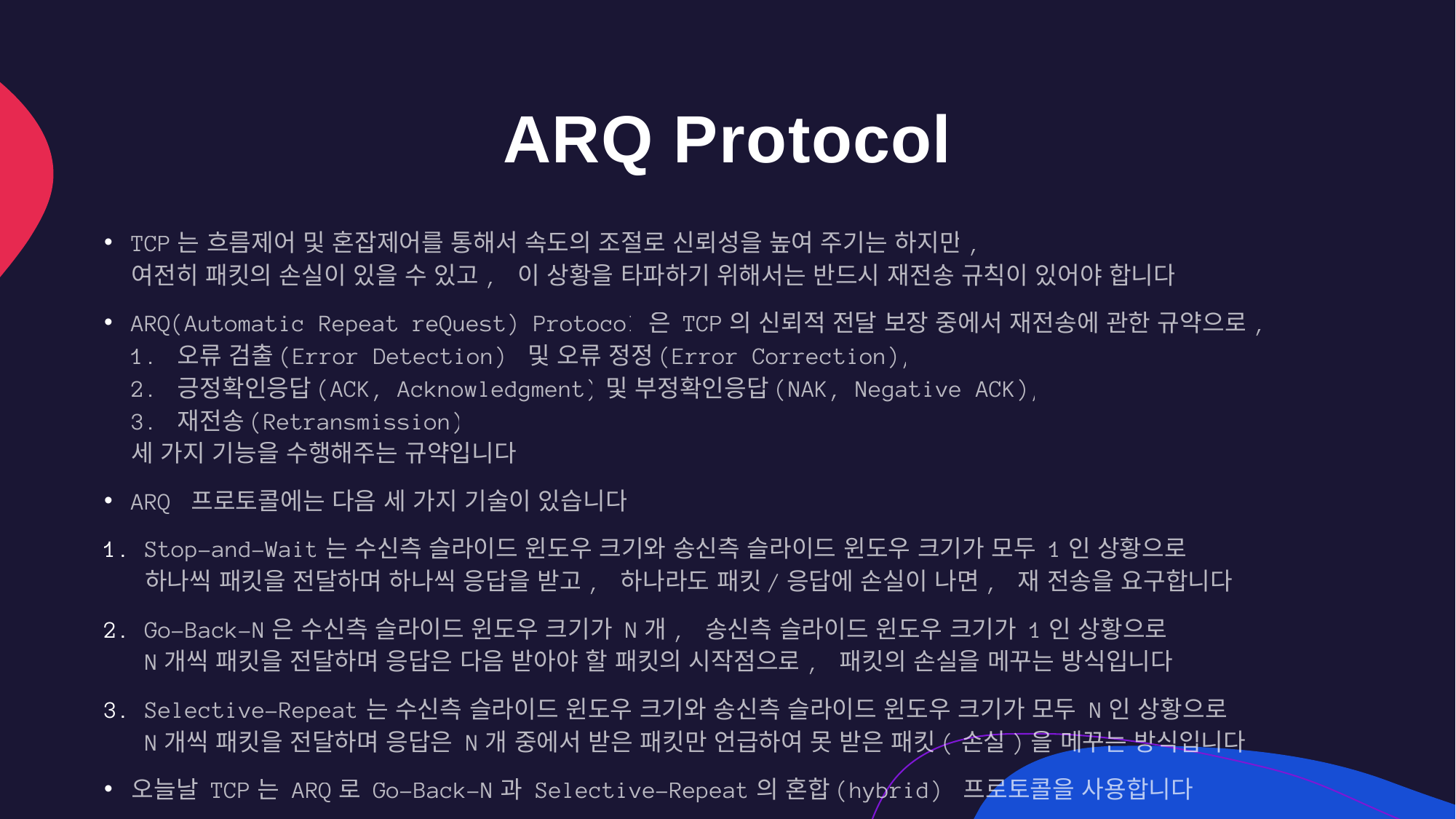

# ARQ Protocol
TCP는 흐름제어 및 혼잡제어를 통해서 속도의 조절로 신뢰성을 높여 주기는 하지만,
여전히 패킷의 손실이 있을 수 있고, 이 상황을 타파하기 위해서는 반드시 재전송 규칙이 있어야 합니다
ARQ(Automatic Repeat reQuest) Protocol은 TCP의 신뢰적 전달 보장 중에서 재전송에 관한 규약으로,
1. 오류 검출(Error Detection) 및 오류 정정(Error Correction),
2. 긍정확인응답(ACK, Acknowledgment)및 부정확인응답(NAK, Negative ACK),
3. 재전송(Retransmission)
세 가지 기능을 수행해주는 규약입니다
ARQ 프로토콜에는 다음 세 가지 기술이 있습니다
Stop-and-Wait는 수신측 슬라이드 윈도우 크기와 송신측 슬라이드 윈도우 크기가 모두 1인 상황으로
하나씩 패킷을 전달하며 하나씩 응답을 받고, 하나라도 패킷/응답에 손실이 나면, 재 전송을 요구합니다
Go-Back-N은 수신측 슬라이드 윈도우 크기가 N개, 송신측 슬라이드 윈도우 크기가 1인 상황으로
N개씩 패킷을 전달하며 응답은 다음 받아야 할 패킷의 시작점으로, 패킷의 손실을 메꾸는 방식입니다
Selective-Repeat는 수신측 슬라이드 윈도우 크기와 송신측 슬라이드 윈도우 크기가 모두 N인 상황으로
N개씩 패킷을 전달하며 응답은 N개 중에서 받은 패킷만 언급하여 못 받은 패킷(손실)을 메꾸는 방식입니다
오늘날 TCP는 ARQ로 Go-Back-N과 Selective-Repeat의 혼합(hybrid) 프로토콜을 사용합니다